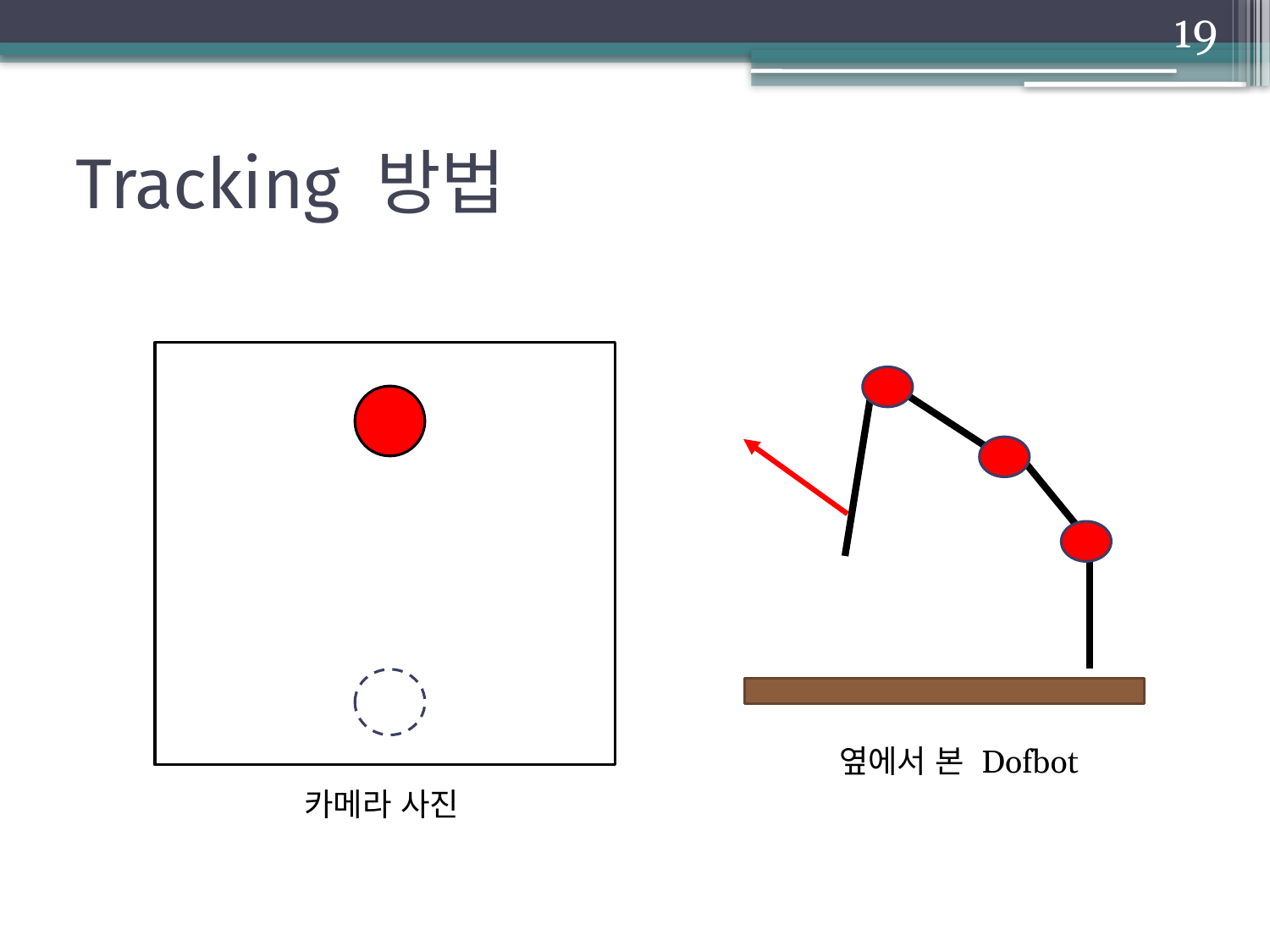

19
# Tracking 방법

옆에서 본 Dofbot
카메라 사진